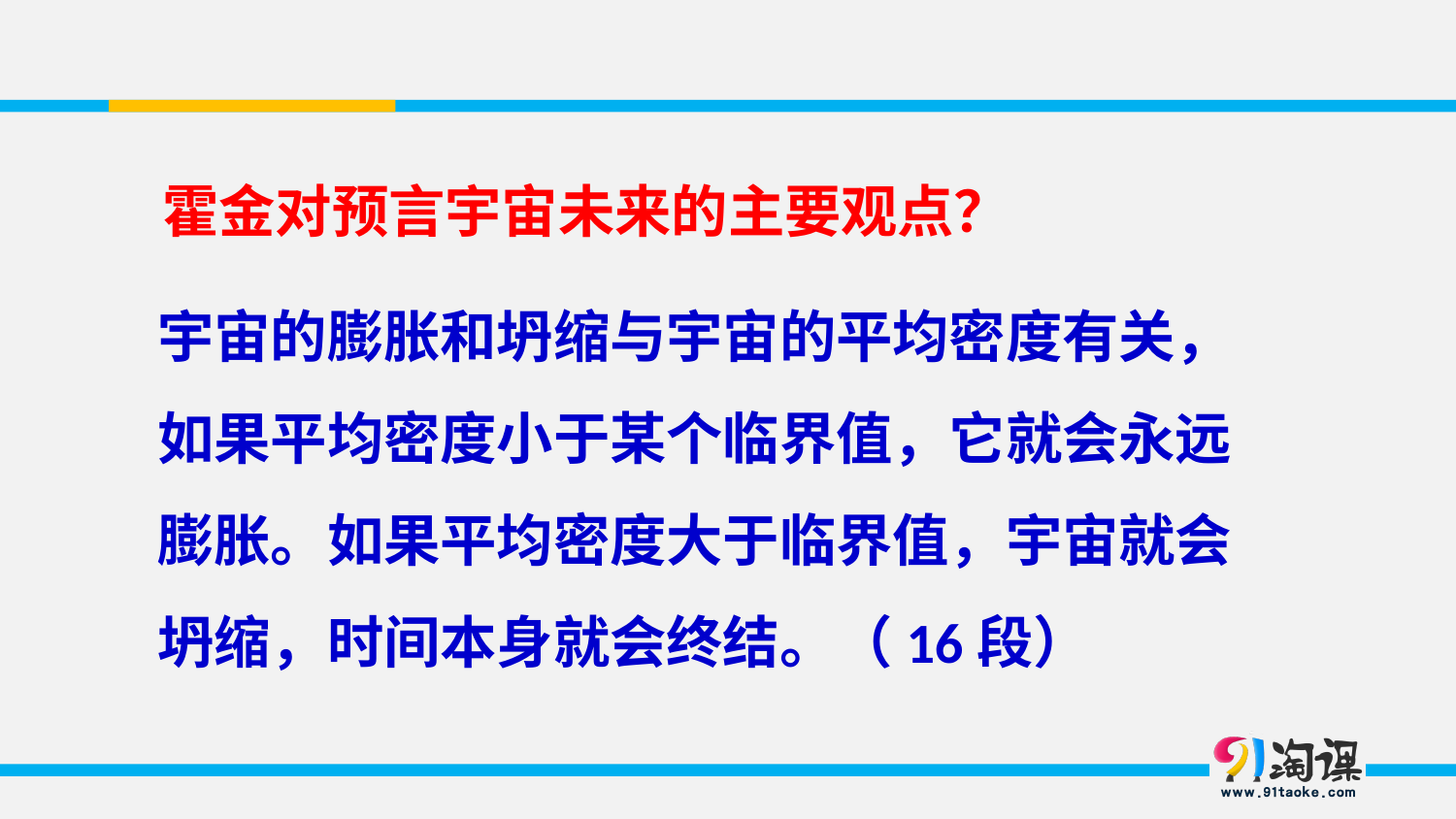

霍金对预言宇宙未来的主要观点？
宇宙的膨胀和坍缩与宇宙的平均密度有关，
如果平均密度小于某个临界值，它就会永远
膨胀。如果平均密度大于临界值，宇宙就会
坍缩，时间本身就会终结。（16段）